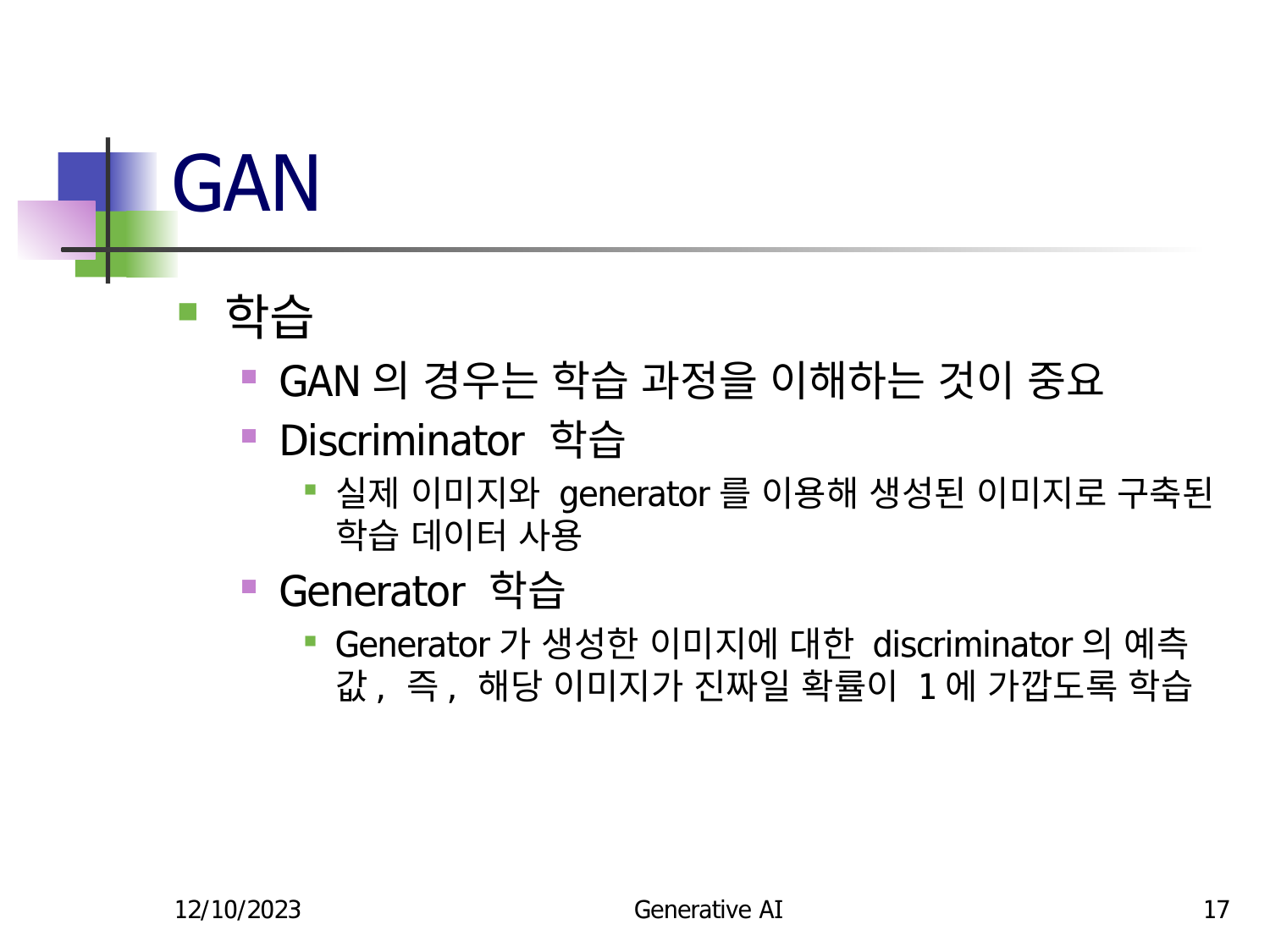

# GAN
학습
GAN의 경우는 학습 과정을 이해하는 것이 중요
Discriminator 학습
실제 이미지와 generator를 이용해 생성된 이미지로 구축된 학습 데이터 사용
Generator 학습
Generator가 생성한 이미지에 대한 discriminator의 예측값, 즉, 해당 이미지가 진짜일 확률이 1에 가깝도록 학습
12/10/2023
Generative AI
17